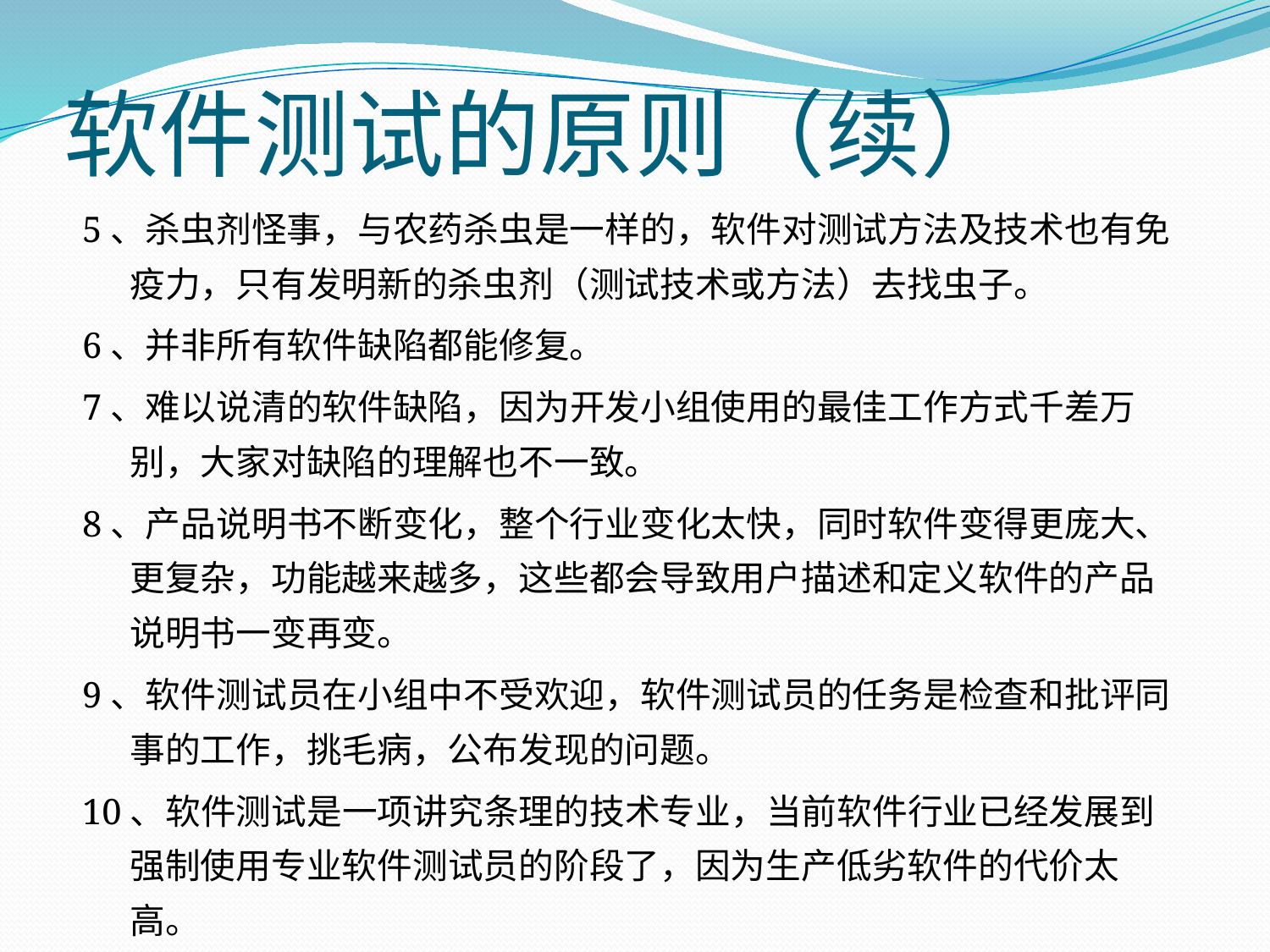

# 软件测试的原则（续）
5、杀虫剂怪事，与农药杀虫是一样的，软件对测试方法及技术也有免疫力，只有发明新的杀虫剂（测试技术或方法）去找虫子。
6、并非所有软件缺陷都能修复。
7、难以说清的软件缺陷，因为开发小组使用的最佳工作方式千差万别，大家对缺陷的理解也不一致。
8、产品说明书不断变化，整个行业变化太快，同时软件变得更庞大、更复杂，功能越来越多，这些都会导致用户描述和定义软件的产品说明书一变再变。
9、软件测试员在小组中不受欢迎，软件测试员的任务是检查和批评同事的工作，挑毛病，公布发现的问题。
10、软件测试是一项讲究条理的技术专业，当前软件行业已经发展到强制使用专业软件测试员的阶段了，因为生产低劣软件的代价太高。